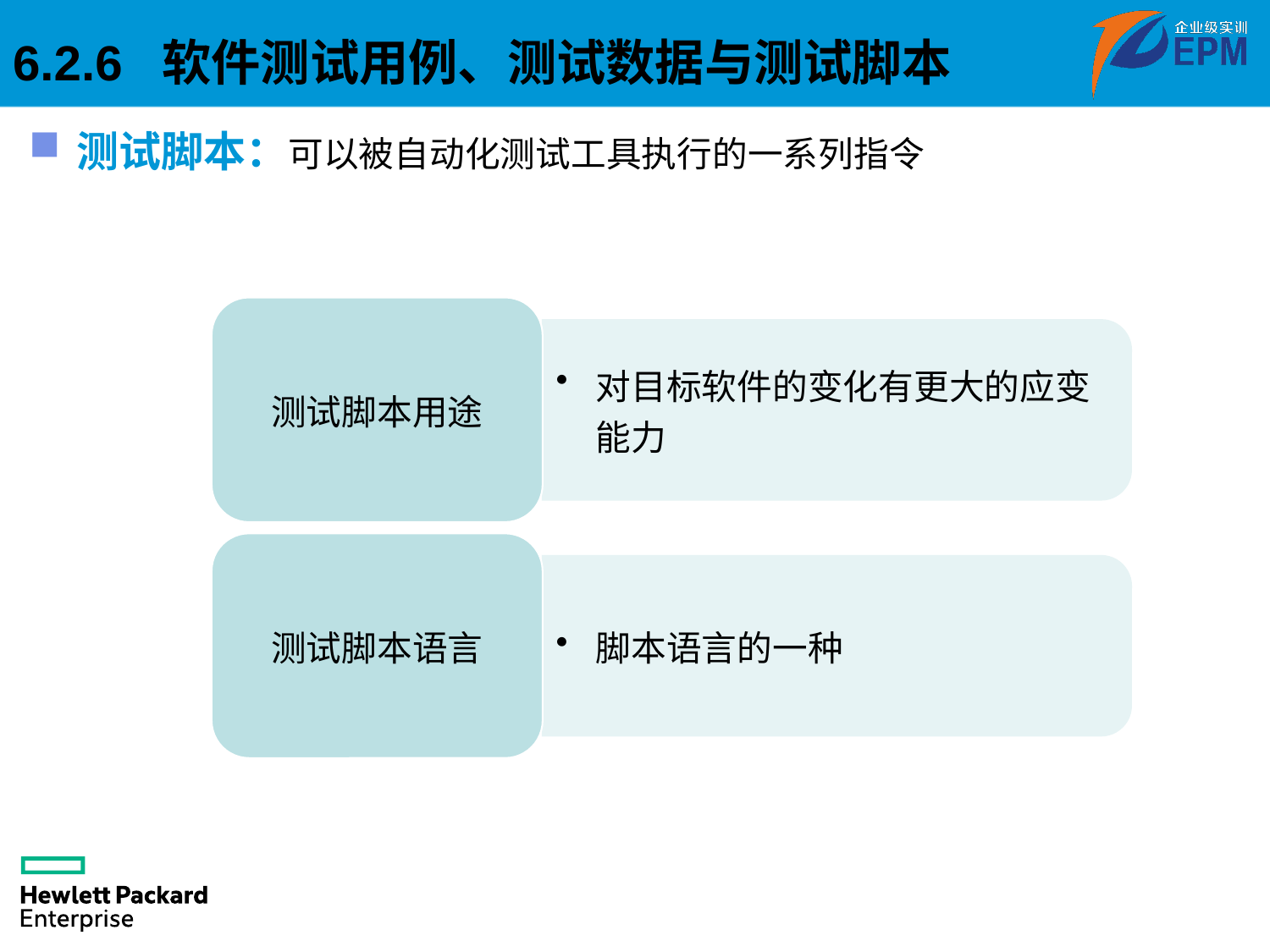

6.2.6  软件测试用例、测试数据与测试脚本
测试脚本：可以被自动化测试工具执行的一系列指令

测试脚本用途
对目标软件的变化有更大的应变能力
测试脚本语言
脚本语言的一种